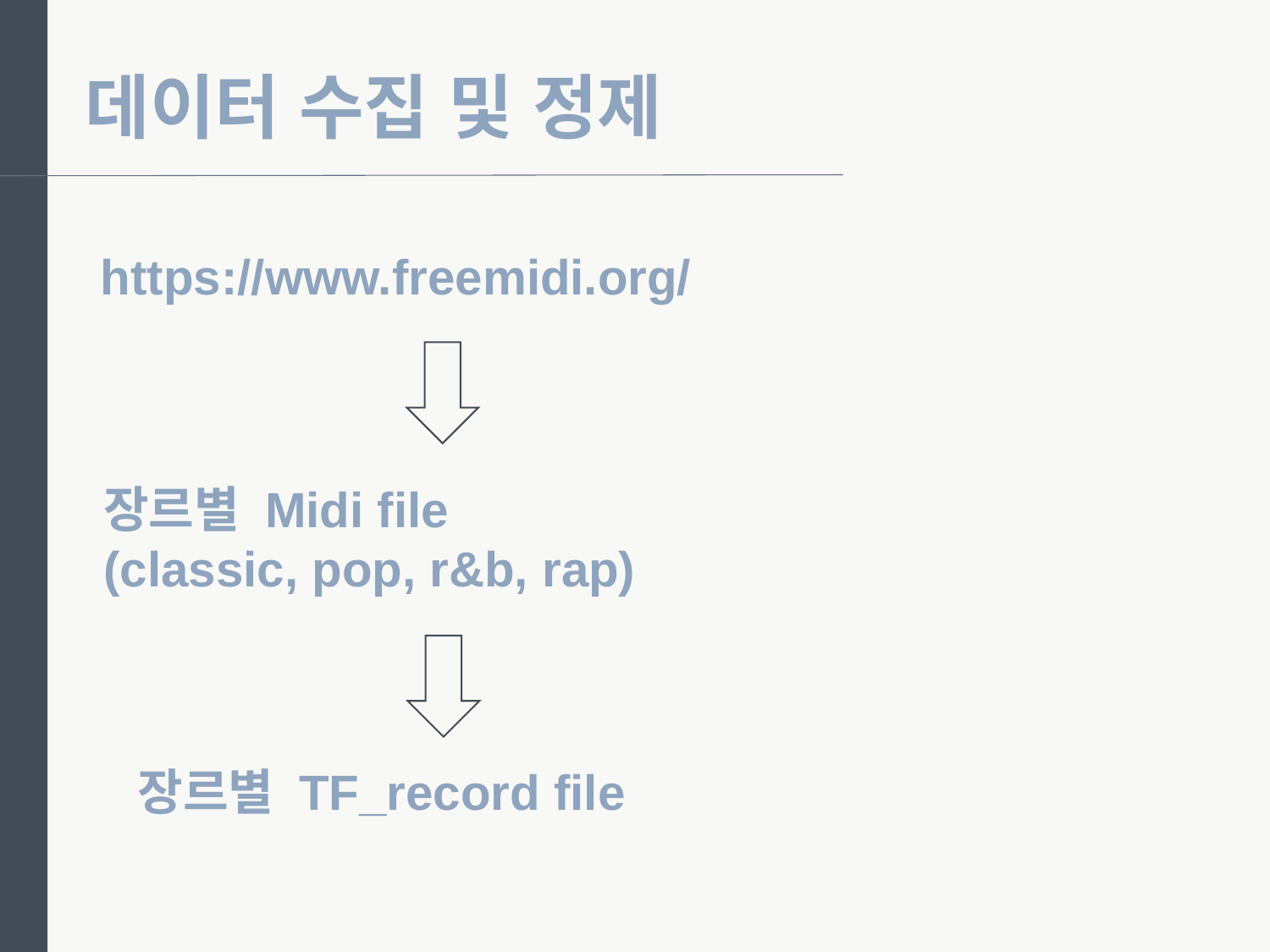

데이터 수집 및 정제
https://www.freemidi.org/

장르별 Midi file
(classic, pop, r&b, rap)

장르별 TF_record file